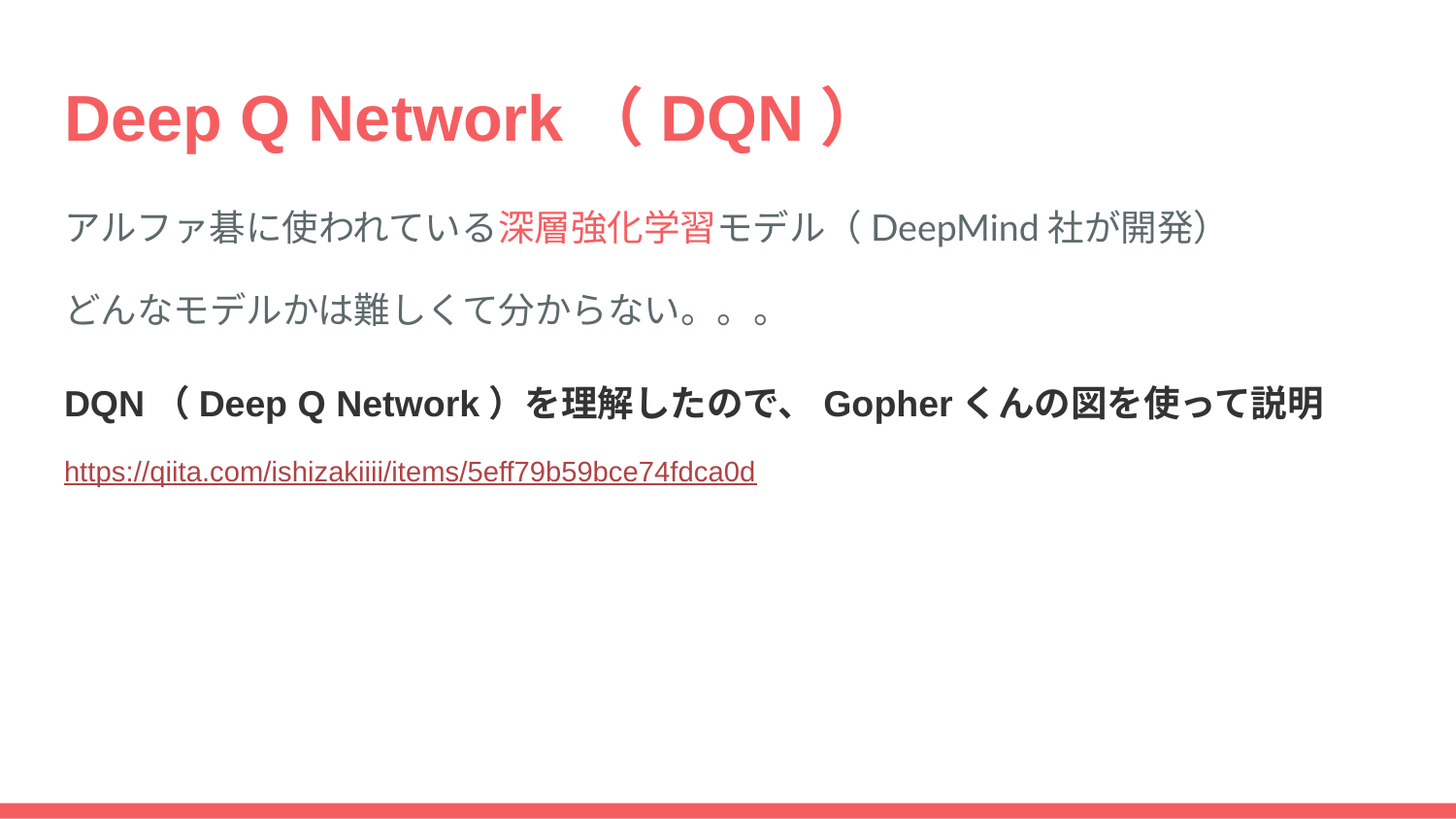

# Deep Q Network（DQN）
アルファ碁に使われている深層強化学習モデル（DeepMind社が開発）
どんなモデルかは難しくて分からない。。。
DQN（Deep Q Network）を理解したので、Gopherくんの図を使って説明
https://qiita.com/ishizakiiii/items/5eff79b59bce74fdca0d